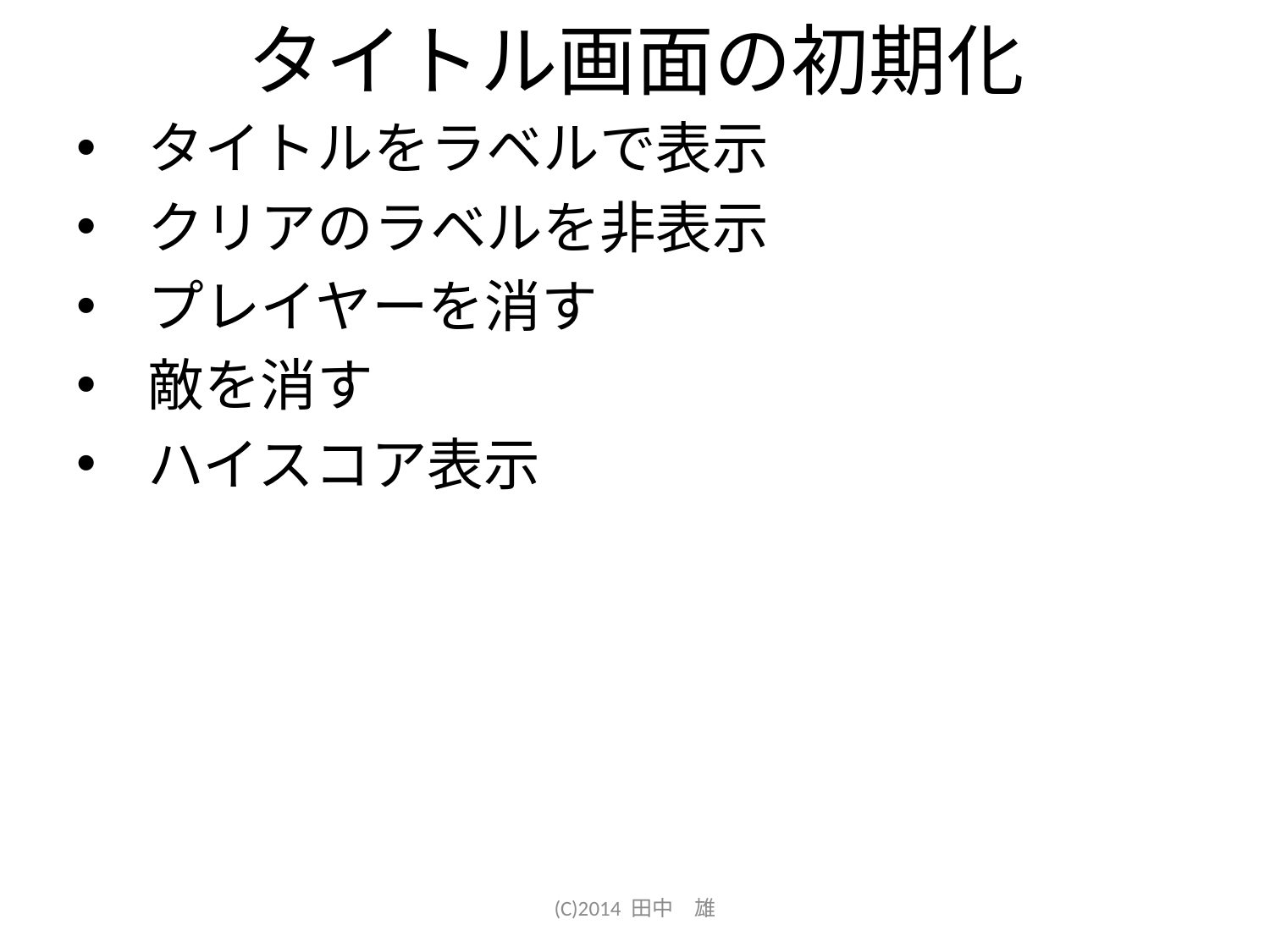

# タイトル画面の初期化
タイトルをラベルで表示
クリアのラベルを非表示
プレイヤーを消す
敵を消す
ハイスコア表示

(C)2014 田中　雄